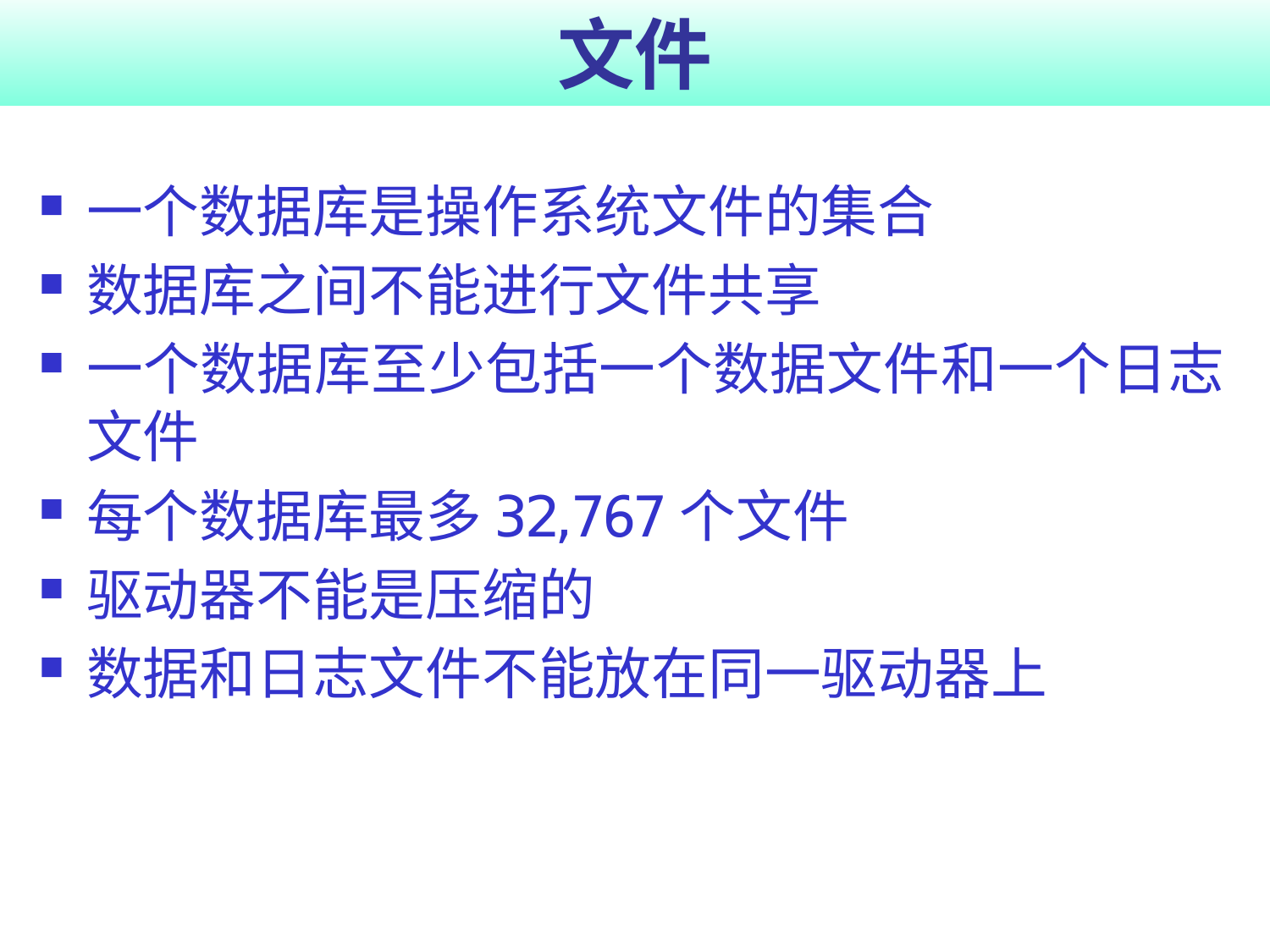

# 文件
一个数据库是操作系统文件的集合
数据库之间不能进行文件共享
一个数据库至少包括一个数据文件和一个日志文件
每个数据库最多32,767个文件
驱动器不能是压缩的
数据和日志文件不能放在同一驱动器上